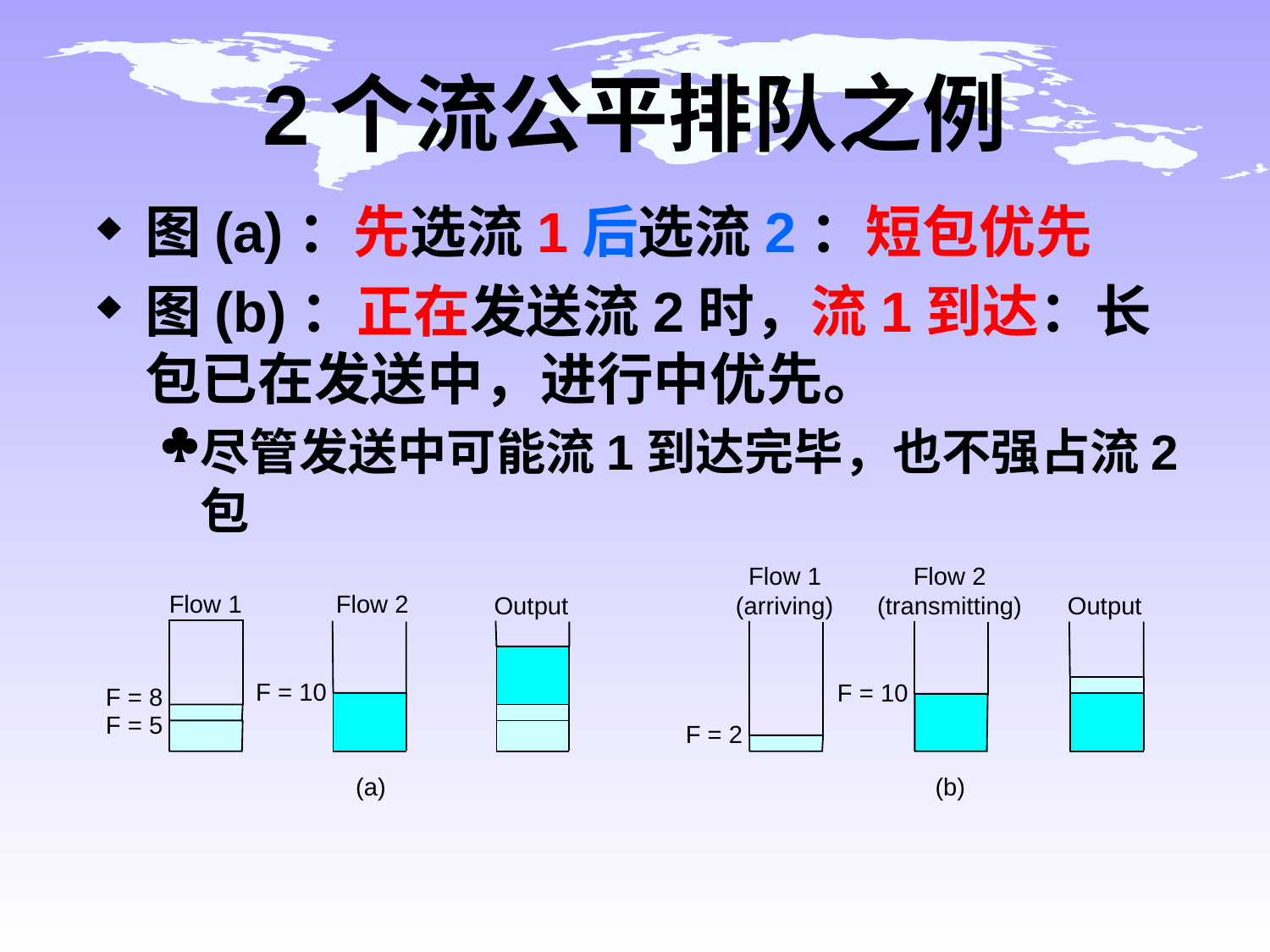

# 2个流公平排队之例
图(a)：先选流1后选流2：短包优先
图(b)：正在发送流2时，流1到达：长包已在发送中，进行中优先。
尽管发送中可能流1到达完毕，也不强占流2包
Flow 1
Flow 2
Flow 1
Flow 2
Output
(arriving)
(transmitting)
Output

F = 10
F = 10

F = 8

F = 5
F = 2

(a)
(b)